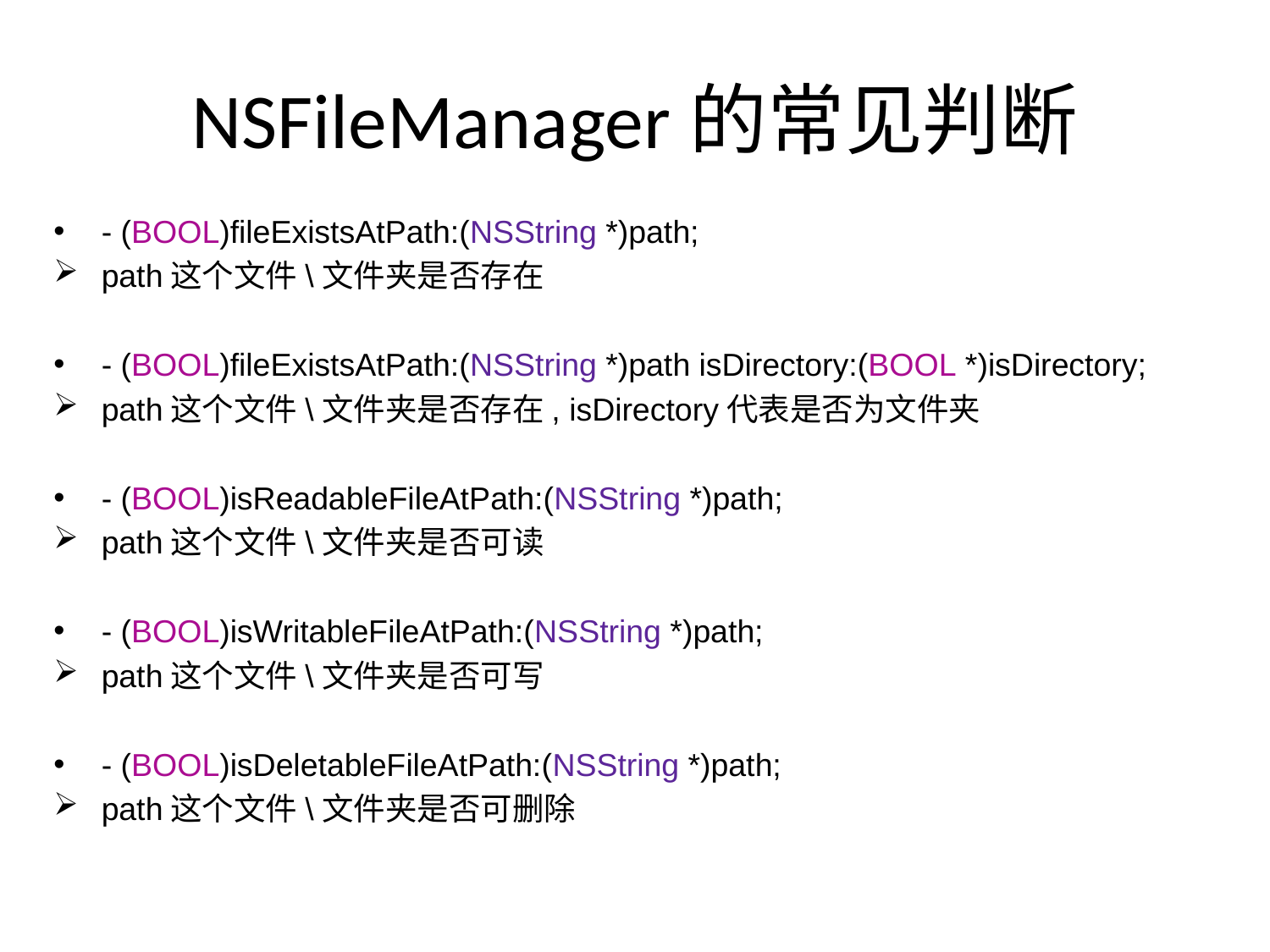

# NSFileManager的常见判断
- (BOOL)fileExistsAtPath:(NSString *)path;
path这个文件\文件夹是否存在

- (BOOL)fileExistsAtPath:(NSString *)path isDirectory:(BOOL *)isDirectory;
path这个文件\文件夹是否存在, isDirectory代表是否为文件夹

- (BOOL)isReadableFileAtPath:(NSString *)path;
path这个文件\文件夹是否可读

- (BOOL)isWritableFileAtPath:(NSString *)path;
path这个文件\文件夹是否可写

- (BOOL)isDeletableFileAtPath:(NSString *)path;
path这个文件\文件夹是否可删除